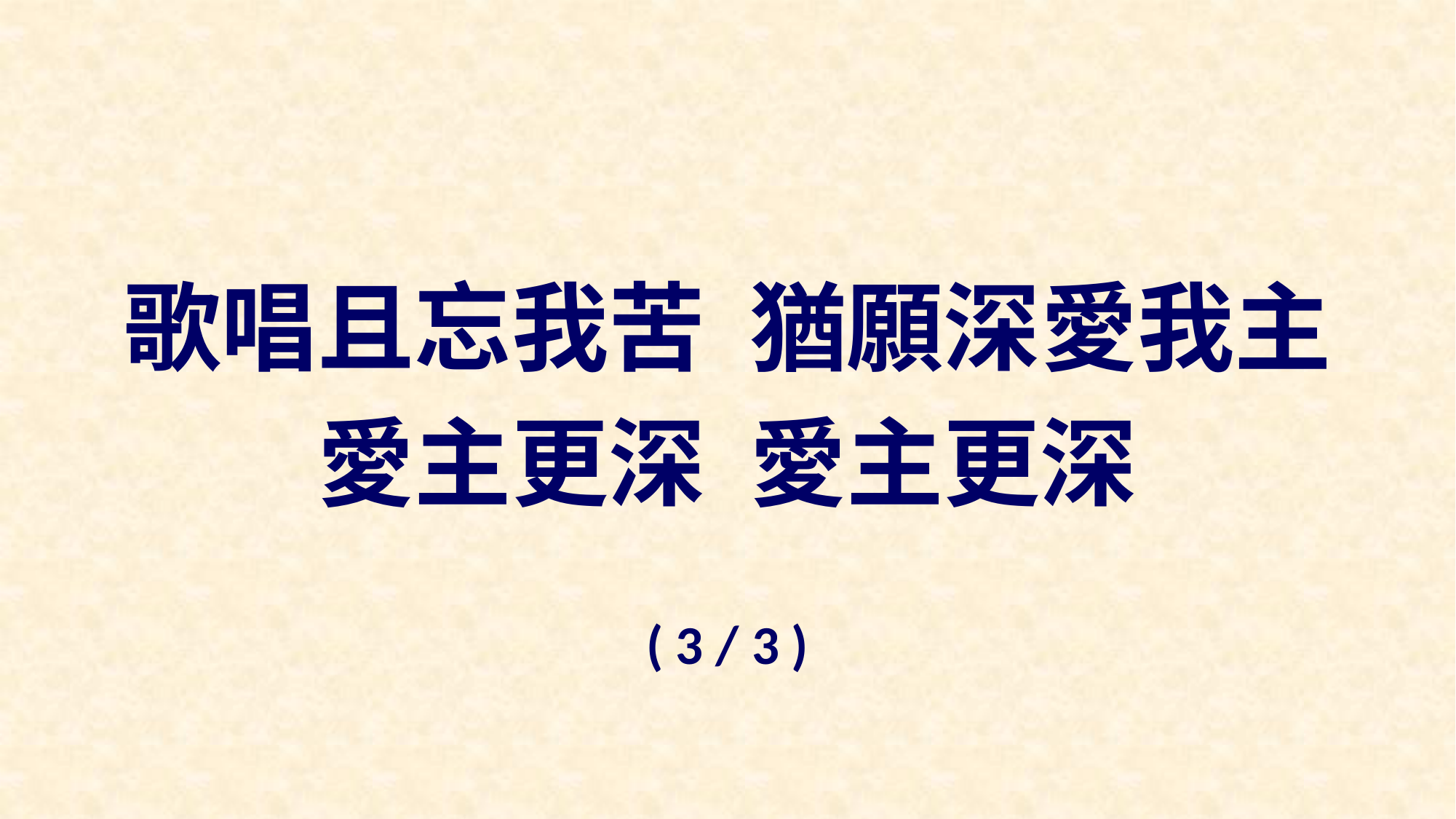

歌唱且忘我苦  猶願深愛我主
愛主更深  愛主更深
( 3 / 3 )